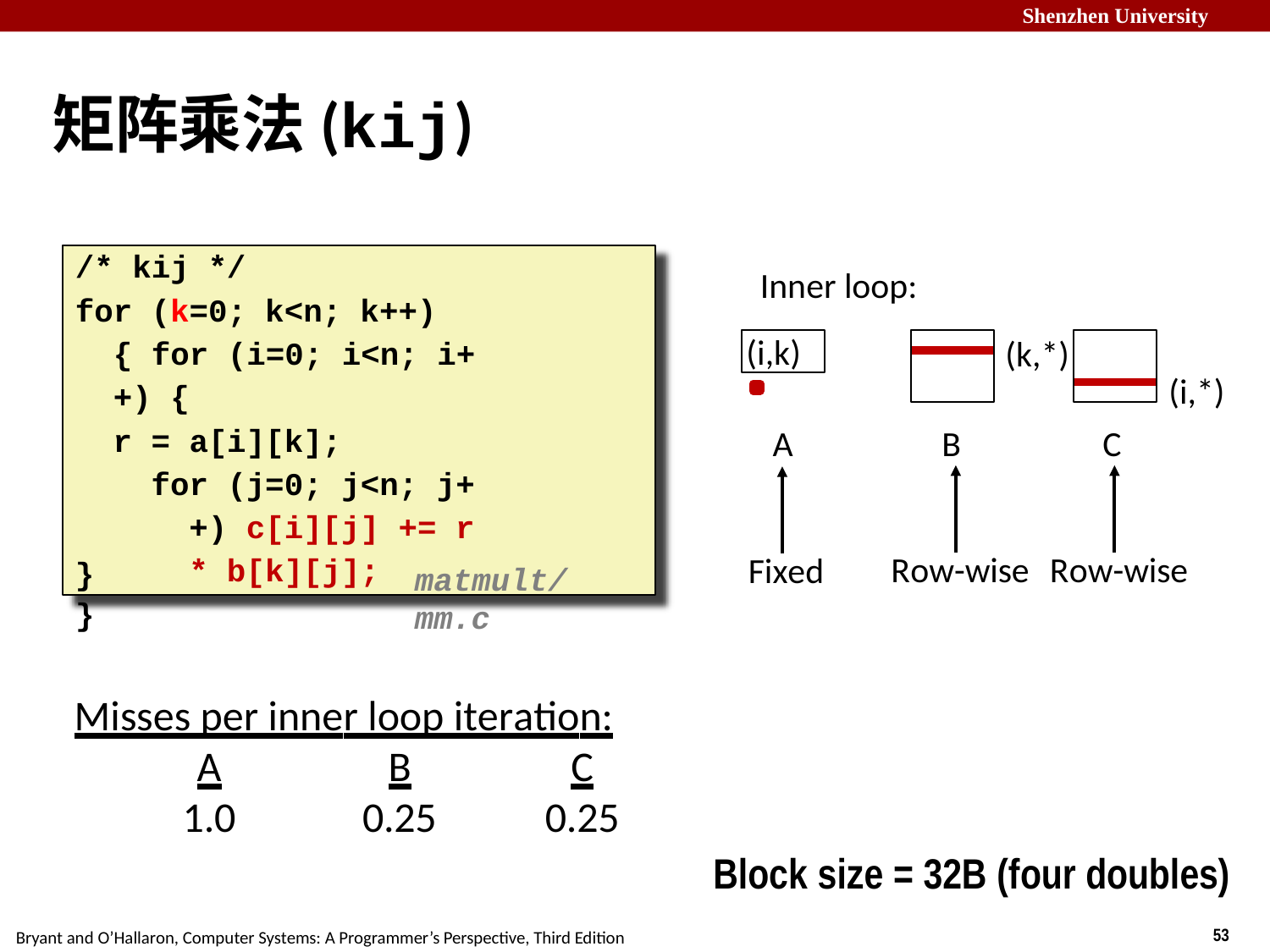

# 矩阵乘法(kij)

/* kij	*/
for (k=0; k<n; k++) { for (i=0; i<n; i++) {
r = a[i][k];
for (j=0; j<n; j++) c[i][j] += r * b[k][j];
}
Inner loop:
(k,*)
(i,*)
(i,k)

A
B
C

Row-wise
Row-wise
Fixed
}
matmult/mm.c
Misses per inner loop iteration:
A 1.0
B 0.25
C 0.25
Block size = 32B (four doubles)